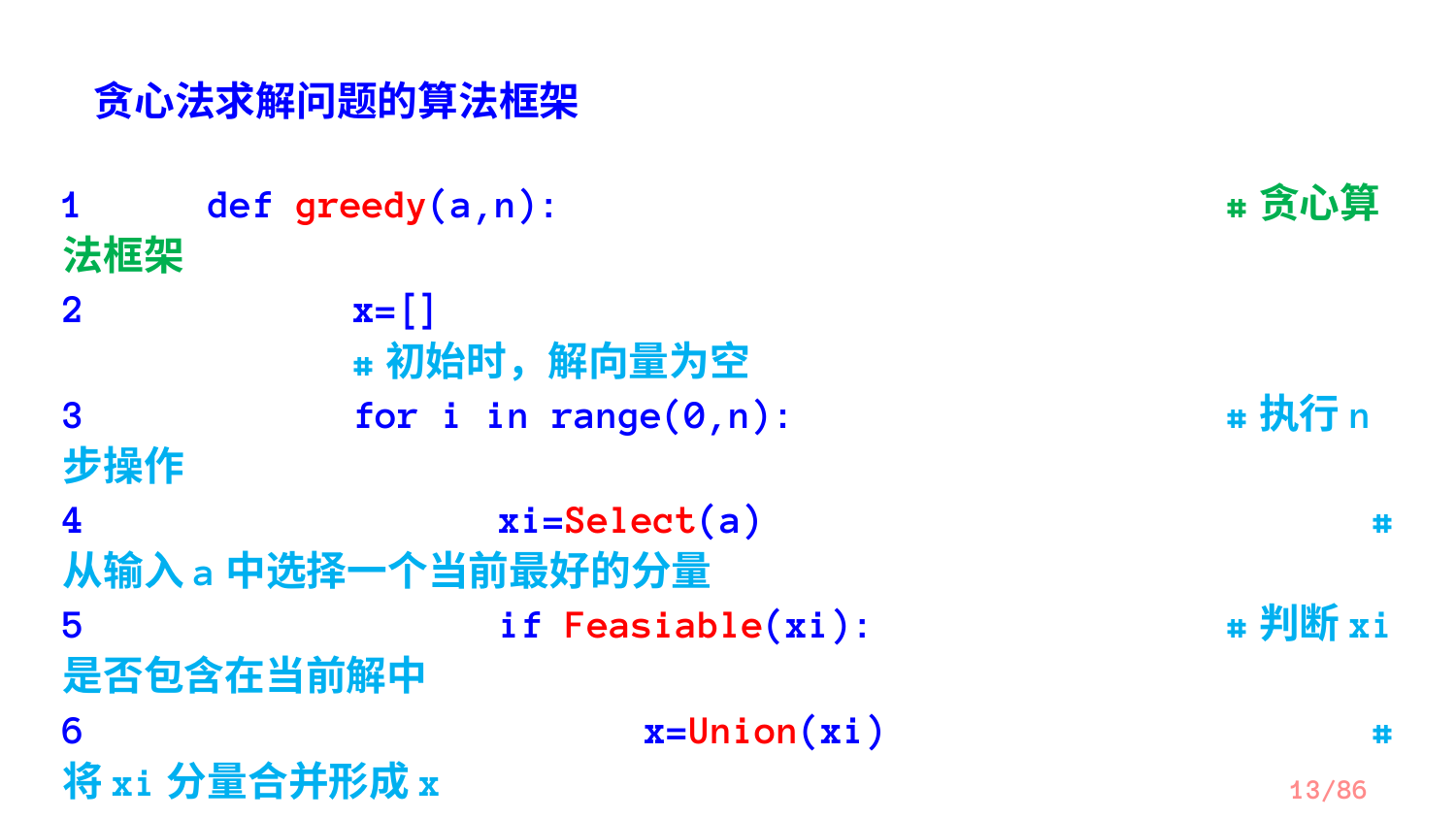

贪心法求解问题的算法框架
1	def greedy(a,n):					#贪心算法框架
2		x=[]									#初始时，解向量为空
3		for i in range(0,n):			#执行n步操作
4			xi=Select(a)					#从输入a中选择一个当前最好的分量
5			if Feasiable(xi):			#判断xi是否包含在当前解中
6				x=Union(xi)				#将xi分量合并形成x
7		return x							#返回生成的最优解
13/86